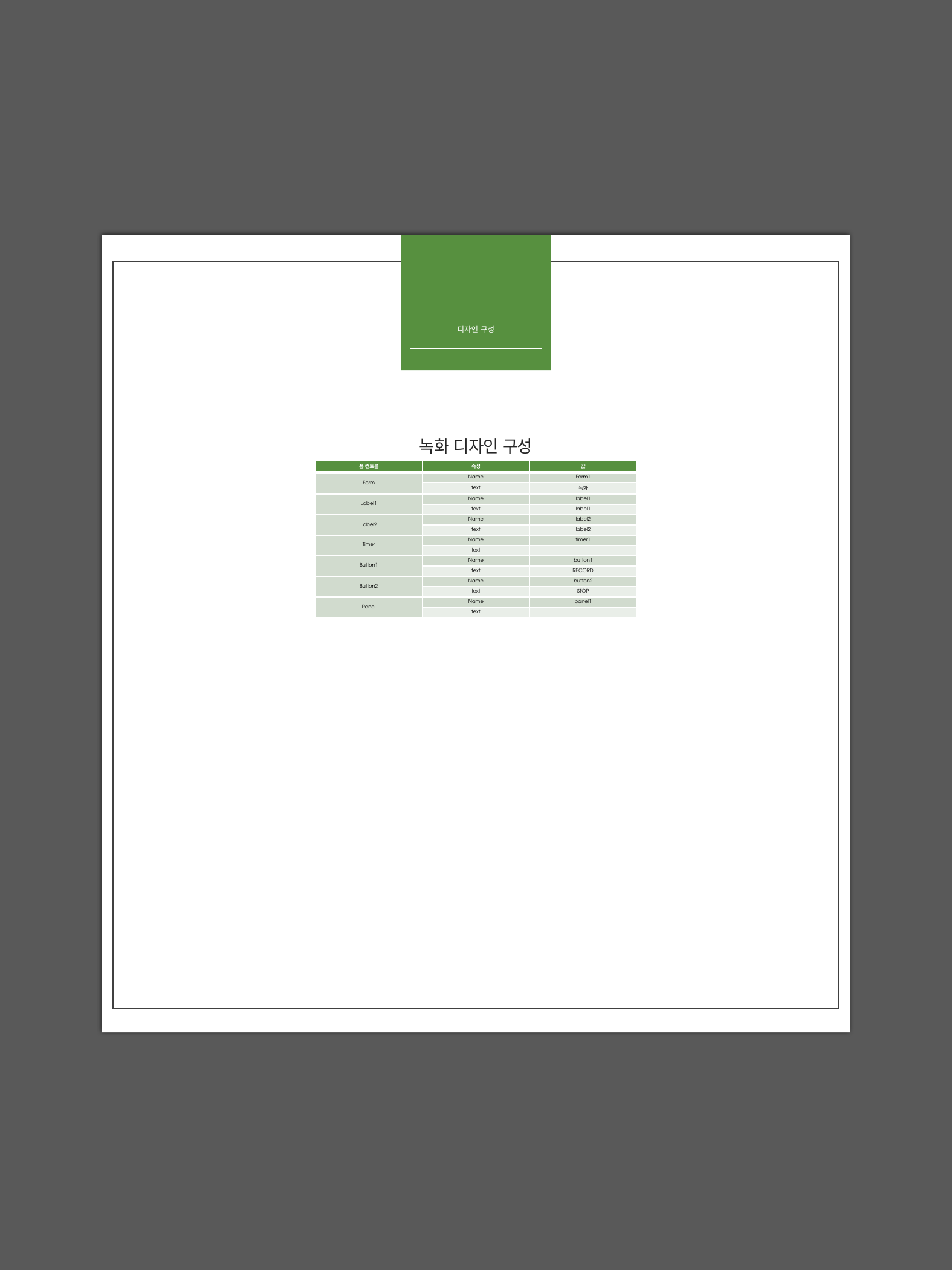

디자인 구성
# 녹화 디자인 구성
| 폼 컨트롤 | 속성 | 값 |
| --- | --- | --- |
| Form | Name | Form1 |
|  | text | 녹화 |
| Label1 | Name | label1 |
|  | text | label1 |
| Label2 | Name | label2 |
|  | text | label2 |
| Timer | Name | timer1 |
|  | text |  |
| Button1 | Name | button1 |
|  | text | RECORD |
| Button2 | Name | button2 |
|  | text | STOP |
| Panel | Name | panel1 |
|  | text |  |